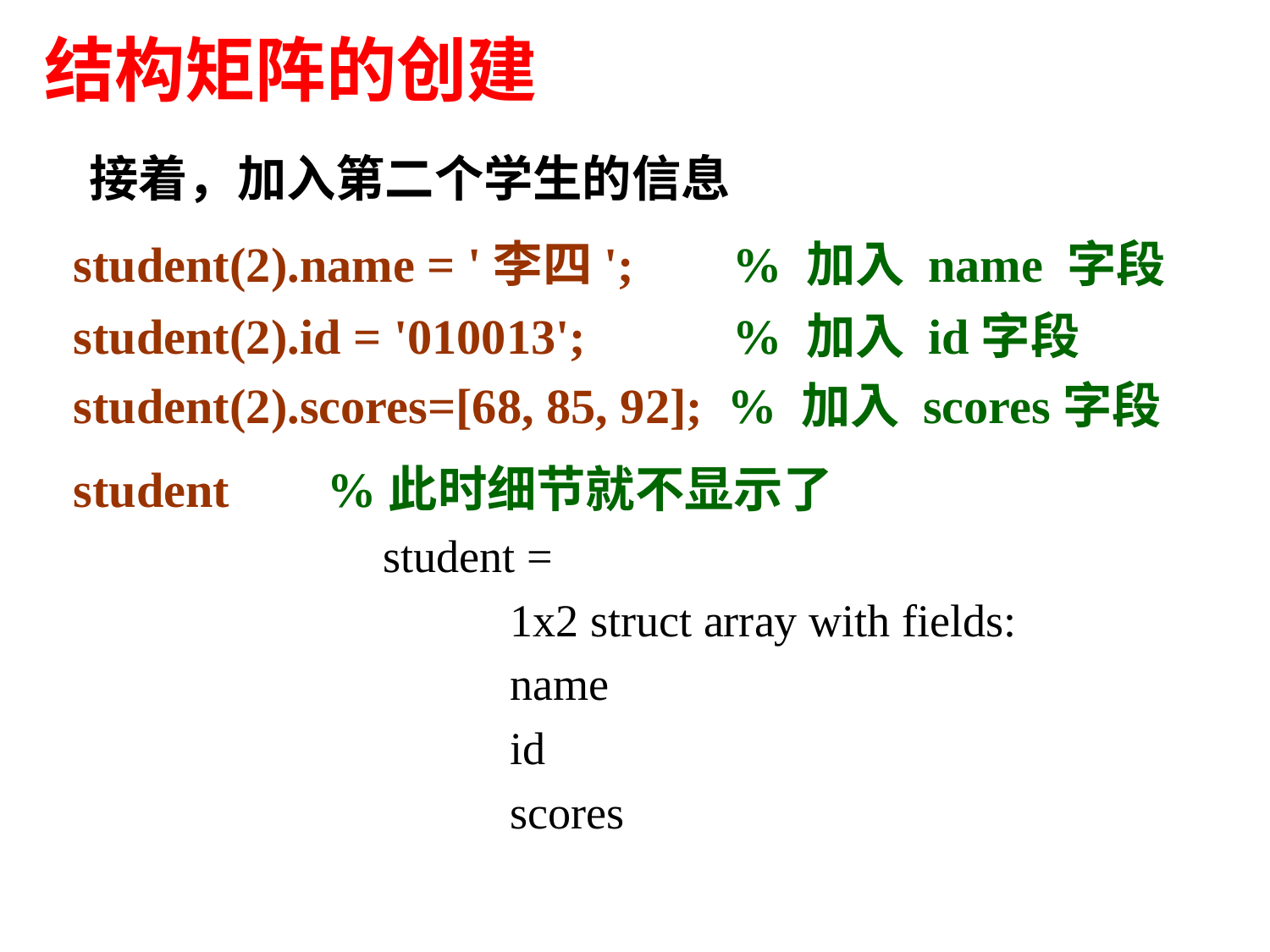

结构矩阵的创建
接着，加入第二个学生的信息
	student(2).name = '李四';	  % 加入 name 字段
	student(2).id = '010013';	  % 加入 id字段
	student(2).scores=[68, 85, 92];  % 加入 scores字段
	student	%此时细节就不显示了
			student =
				1x2 struct array with fields:
    			name
    			id
    			scores
28